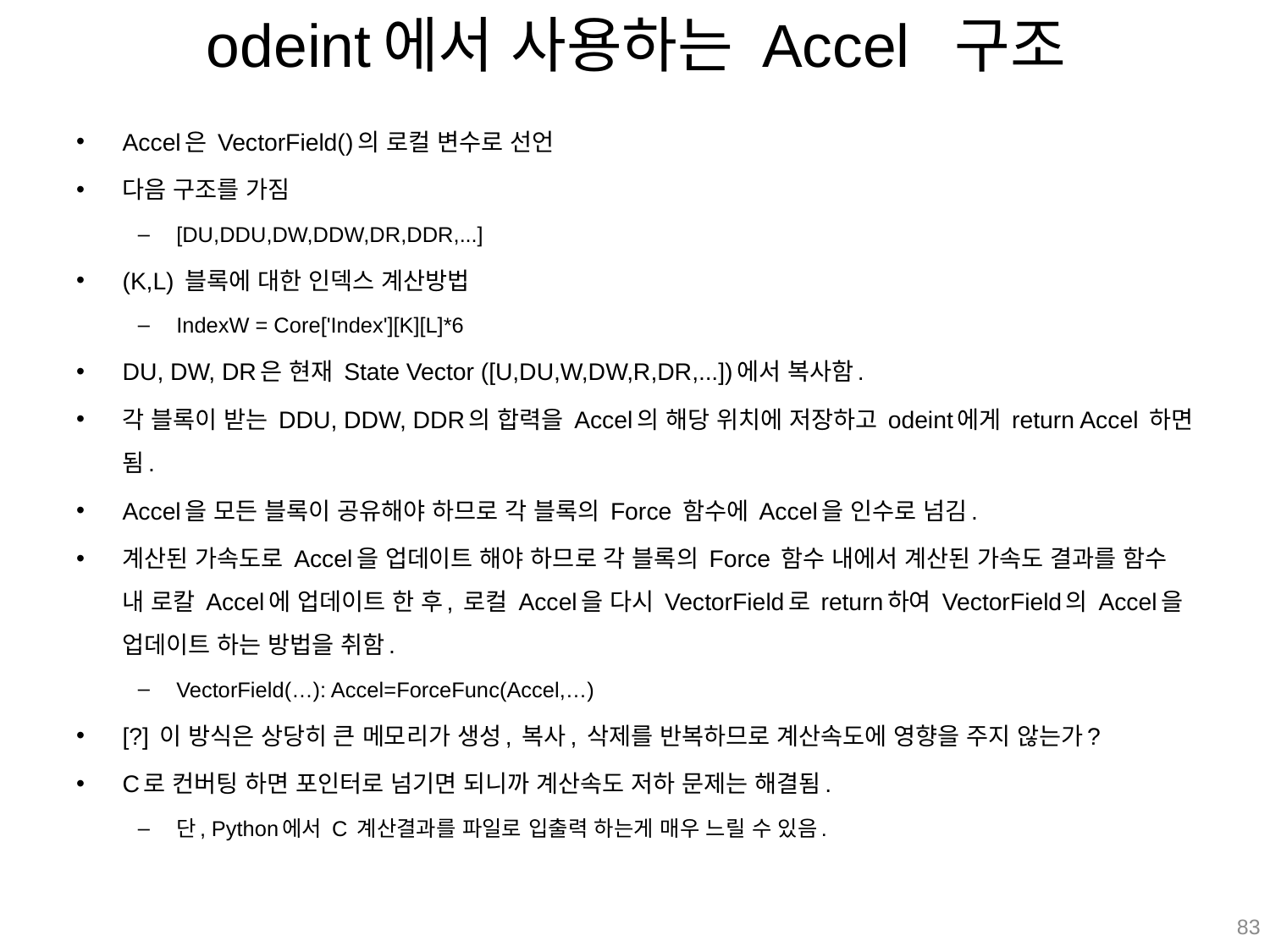

# odeint에서 사용하는 Accel  구조
Accel은 VectorField()의 로컬 변수로 선언
다음 구조를 가짐
[DU,DDU,DW,DDW,DR,DDR,...]
(K,L) 블록에 대한 인덱스 계산방법
IndexW = Core['Index'][K][L]*6
DU, DW, DR은 현재 State Vector ([U,DU,W,DW,R,DR,...])에서 복사함.
각 블록이 받는 DDU, DDW, DDR의 합력을 Accel의 해당 위치에 저장하고 odeint에게 return Accel 하면 됨.
Accel을 모든 블록이 공유해야 하므로 각 블록의 Force 함수에 Accel을 인수로 넘김.
계산된 가속도로 Accel을 업데이트 해야 하므로 각 블록의 Force 함수 내에서 계산된 가속도 결과를 함수 내 로칼 Accel에 업데이트 한 후, 로컬 Accel을 다시 VectorField로 return하여 VectorField의 Accel을 업데이트 하는 방법을 취함.
VectorField(…): Accel=ForceFunc(Accel,…)
[?] 이 방식은 상당히 큰 메모리가 생성, 복사, 삭제를 반복하므로 계산속도에 영향을 주지 않는가?
C로 컨버팅 하면 포인터로 넘기면 되니까 계산속도 저하 문제는 해결됨.
단, Python에서 C 계산결과를 파일로 입출력 하는게 매우 느릴 수 있음.

83